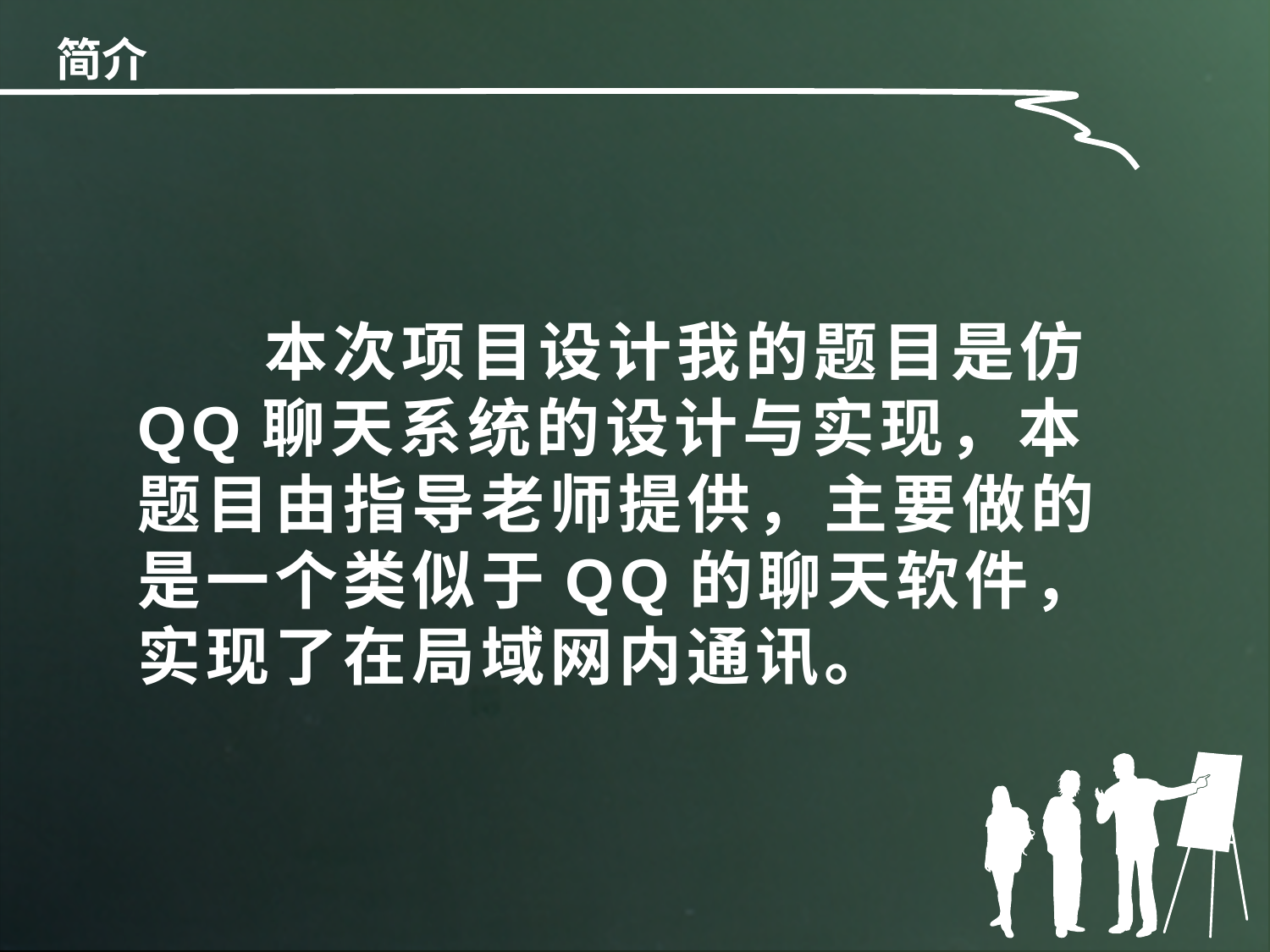

# 简介

	本次项目设计我的题目是仿QQ聊天系统的设计与实现，本题目由指导老师提供，主要做的是一个类似于QQ的聊天软件，实现了在局域网内通讯。